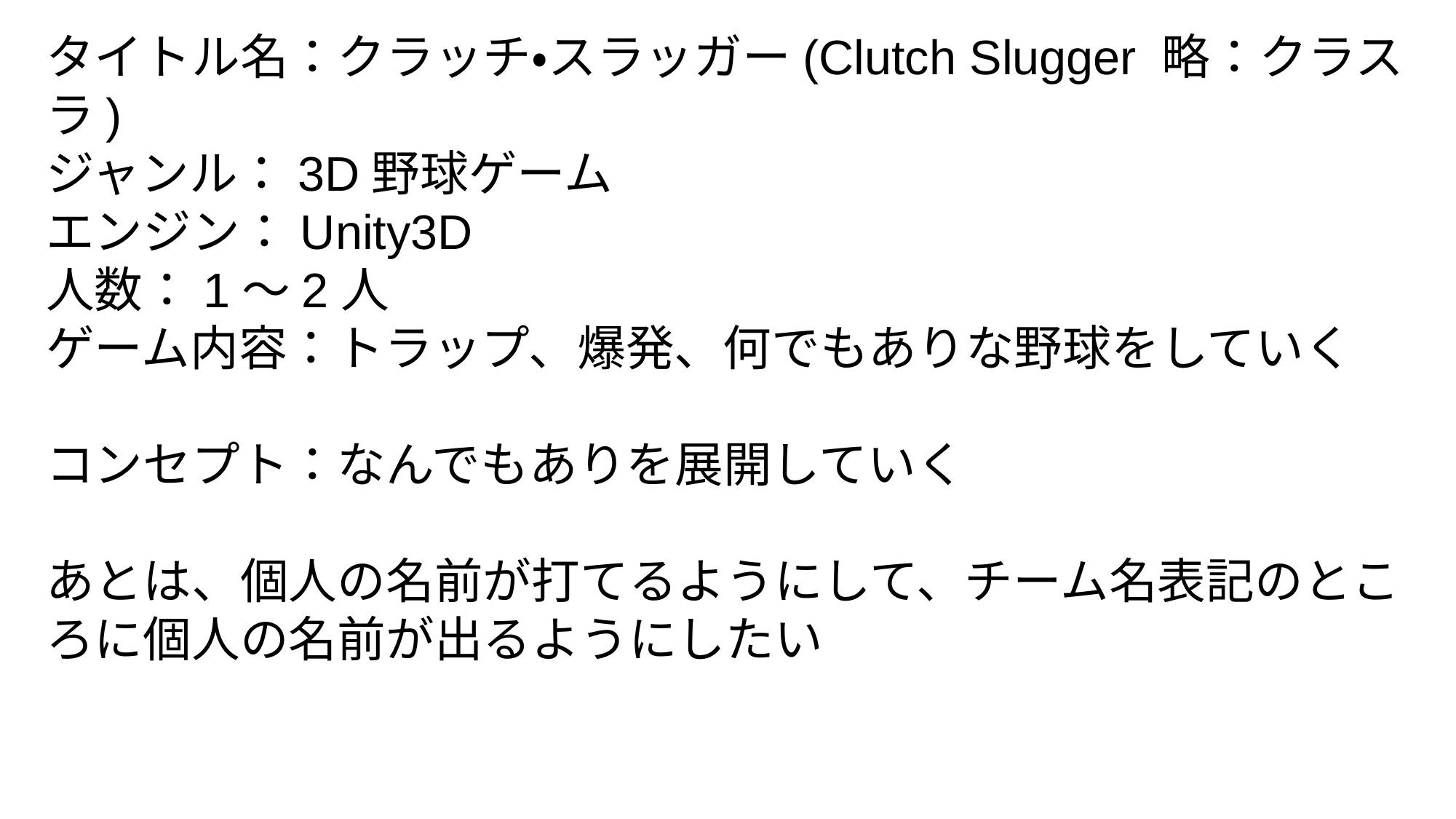

タイトル名：クラッチ・スラッガー(Clutch Slugger 略：クラスラ)
ジャンル：3D野球ゲーム
エンジン：Unity3D
人数：1～2人
ゲーム内容：トラップ、爆発、何でもありな野球をしていく

コンセプト：なんでもありを展開していく

あとは、個人の名前が打てるようにして、チーム名表記のところに個人の名前が出るようにしたい